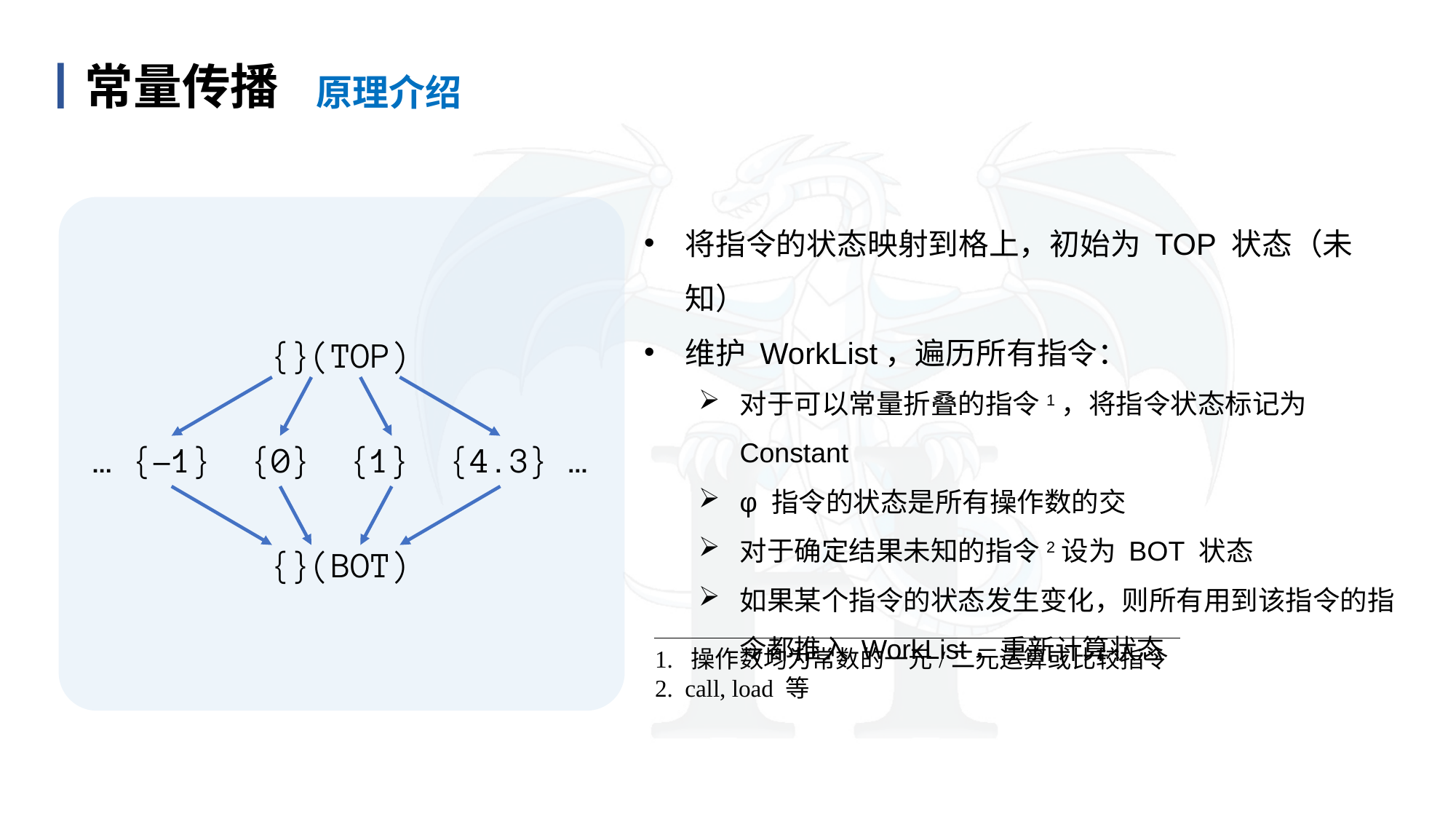

原理介绍
丨常量传播
目 录
content
{}(TOP)

… {-1}  {0}  {1}  {4.3} …

{}(BOT)
将指令的状态映射到格上，初始为 TOP 状态（未知）
维护 WorkList，遍历所有指令：
对于可以常量折叠的指令1，将指令状态标记为 Constant
φ 指令的状态是所有操作数的交
对于确定结果未知的指令2设为 BOT 状态
如果某个指令的状态发生变化，则所有用到该指令的指令都推入 WorkList，重新计算状态
1.  操作数均为常数的一元/二元运算或比较指令
2.  call, load 等